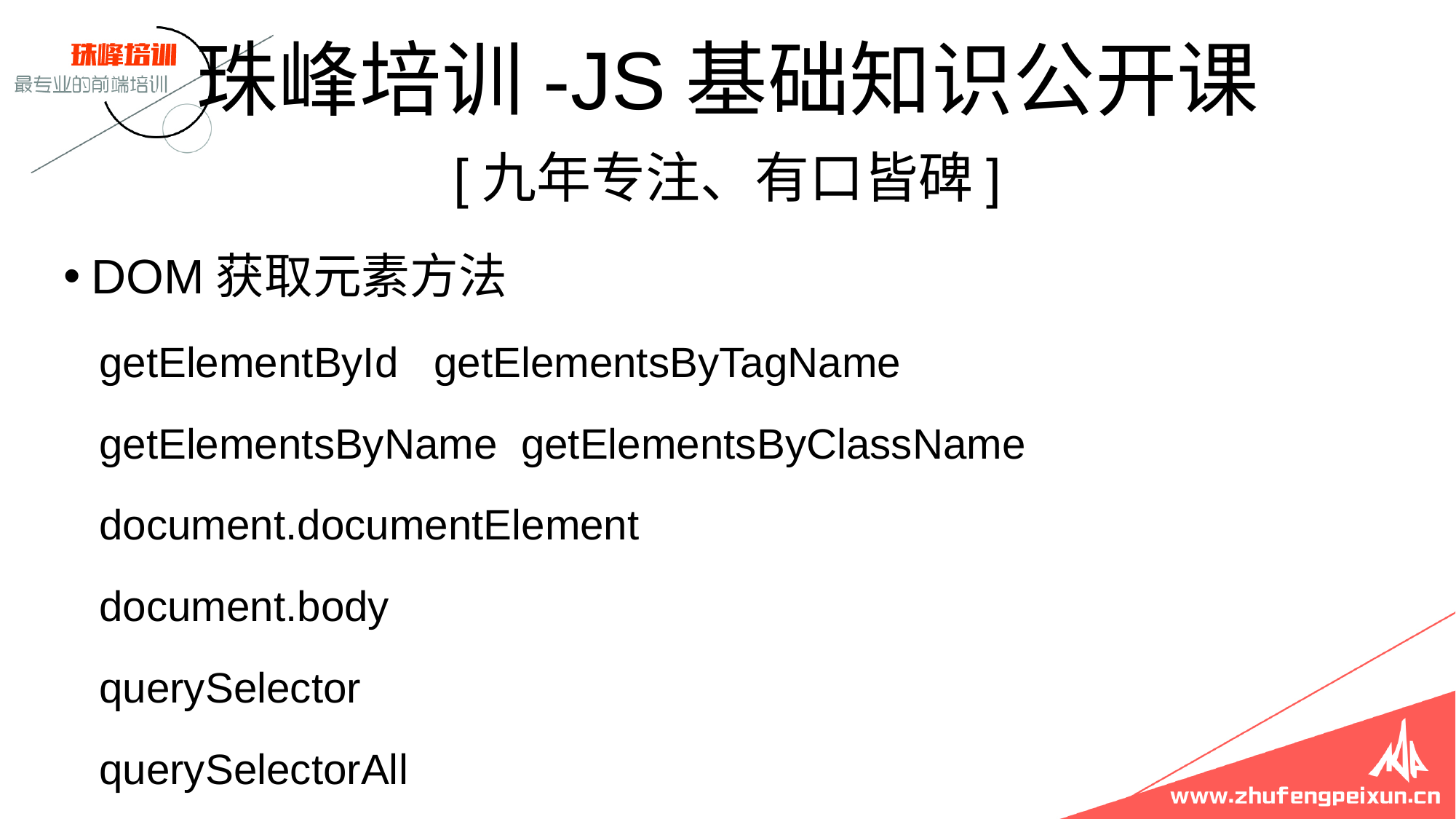

# 珠峰培训-JS基础知识公开课
[九年专注、有口皆碑]

DOM获取元素方法
   getElementById   getElementsByTagName
   getElementsByName  getElementsByClassName
   document.documentElement
   document.body
   querySelector
   querySelectorAll